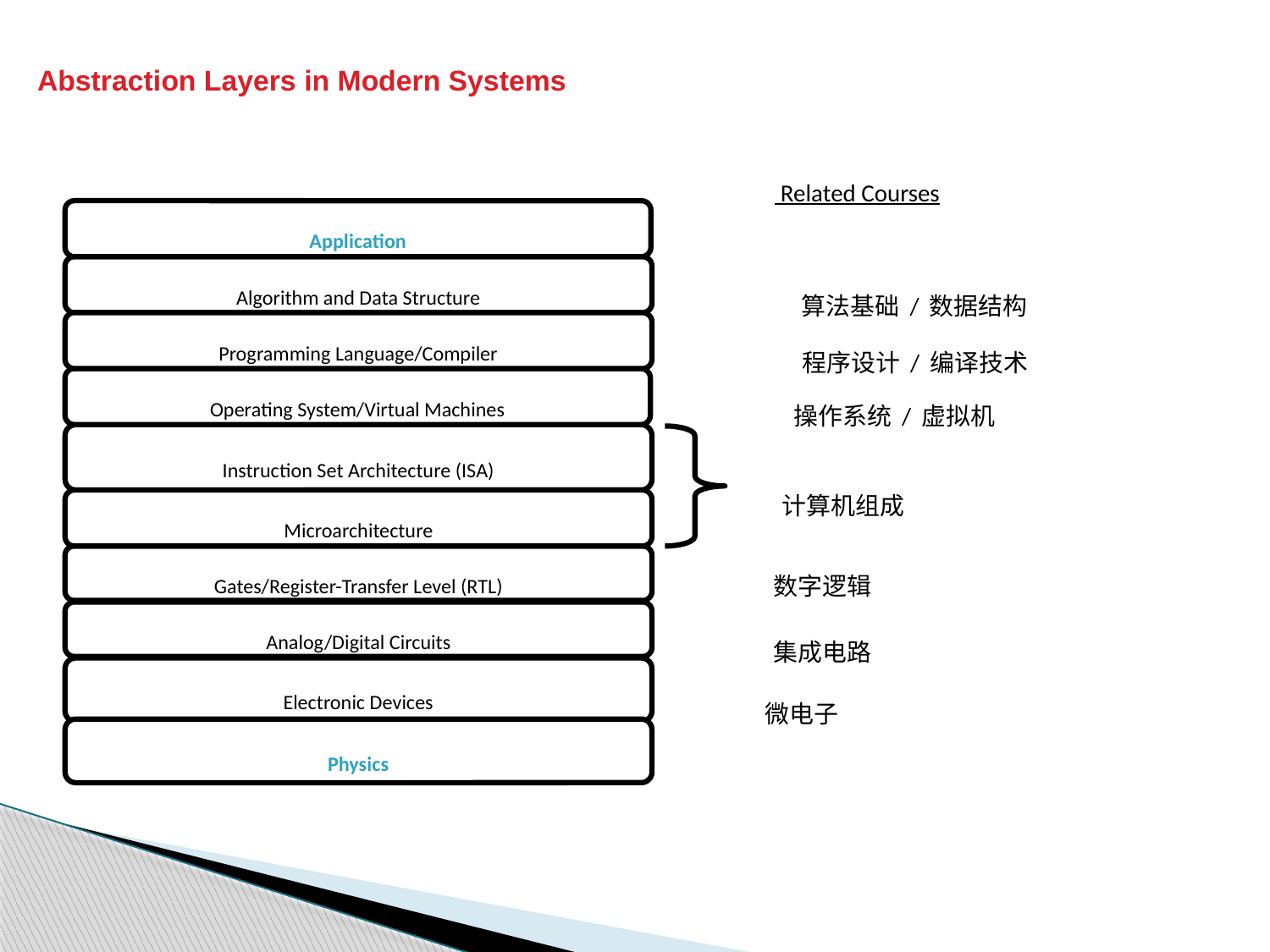

Abstraction Layers in Modern Systems
 Related Courses
Application
算法基础/数据结构
Algorithm and Data Structure
程序设计/编译技术
Programming Language/Compiler
操作系统/虚拟机
Operating System/Virtual Machines
Instruction Set Architecture (ISA)

计算机组成
Microarchitecture
数字逻辑
Gates/Register-Transfer Level (RTL)
Analog/Digital Circuits
集成电路
Electronic Devices
微电子
Physics
36